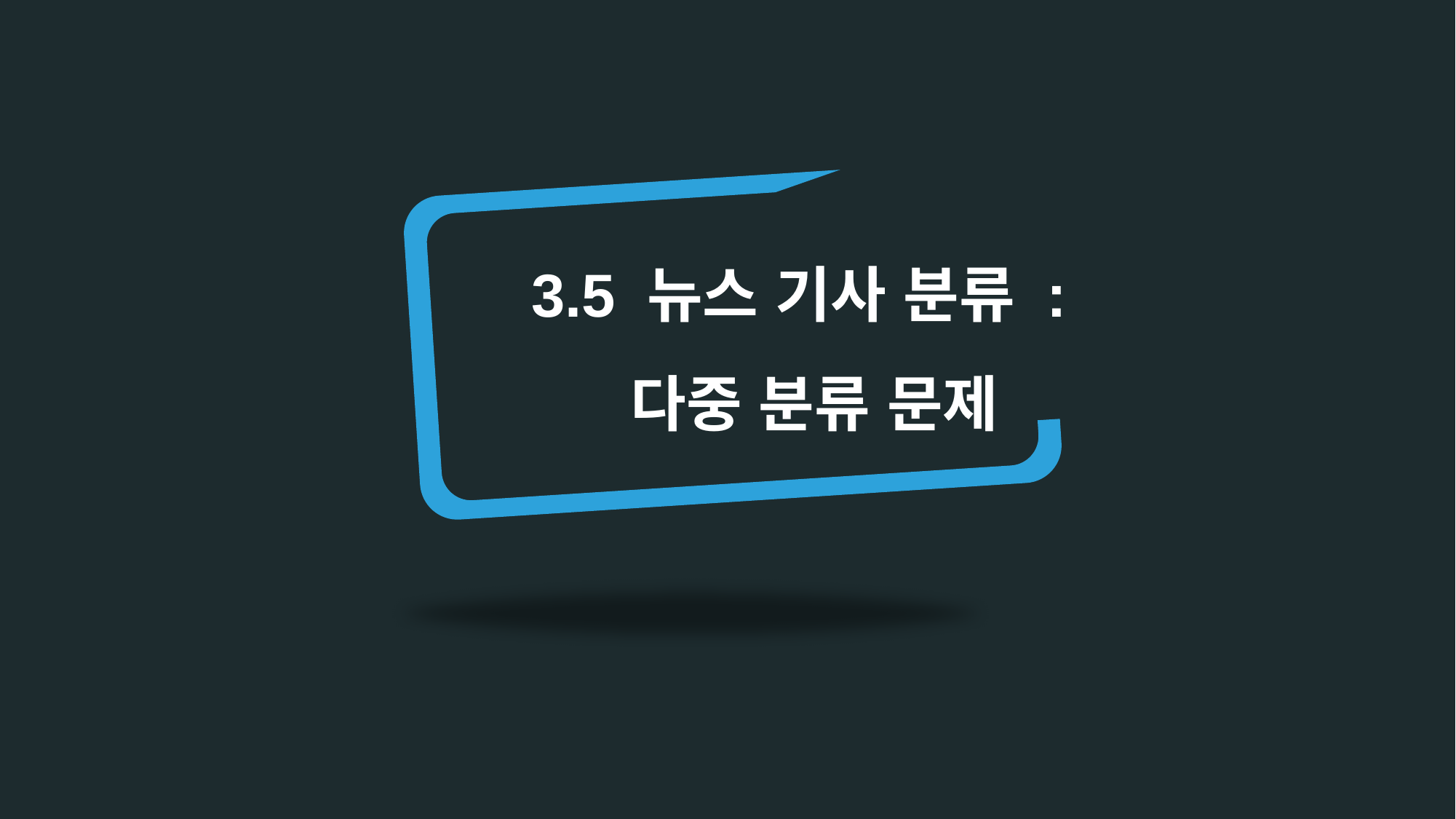

3.5 뉴스 기사 분류 :
     다중 분류 문제